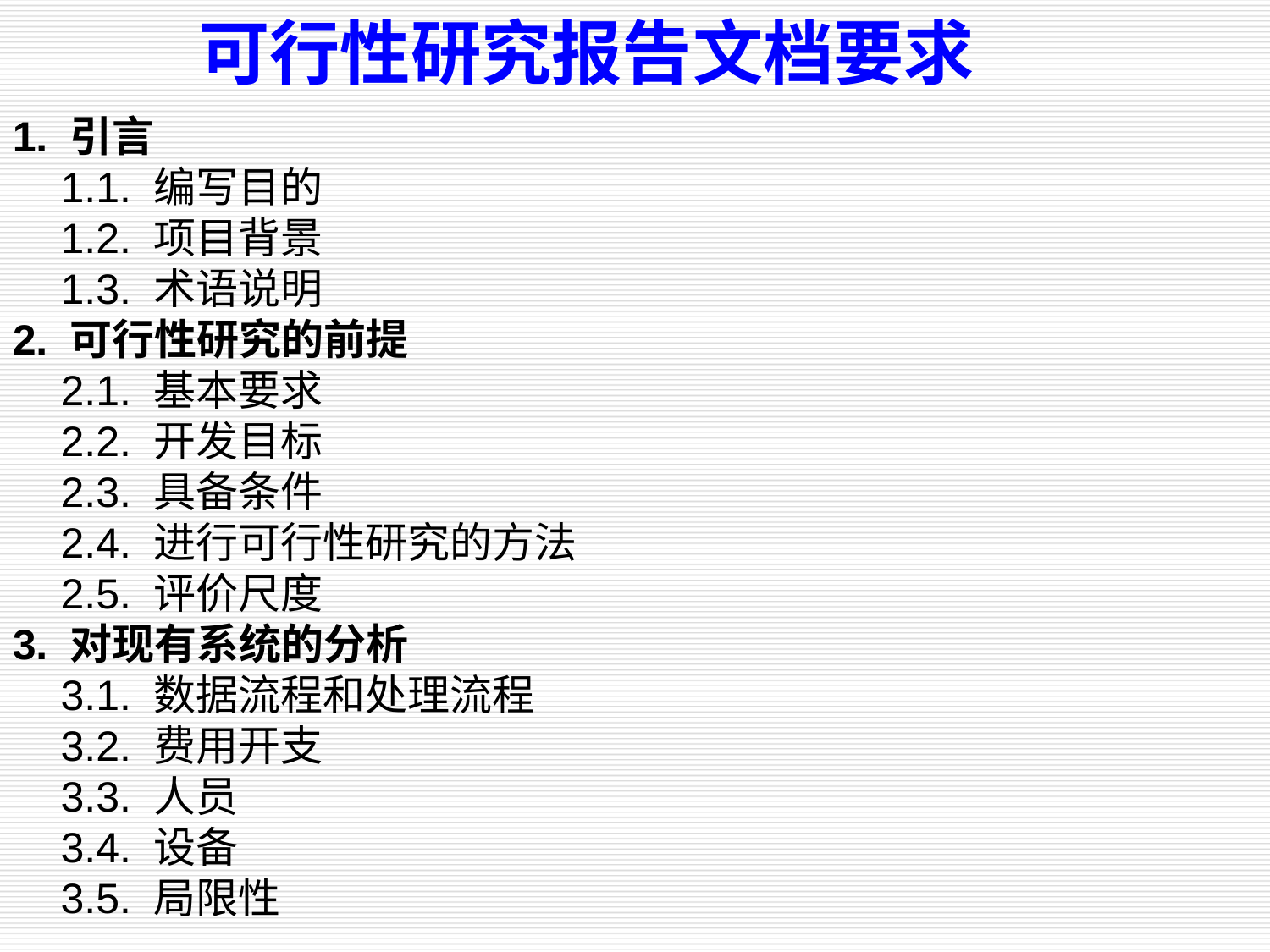

可行性研究报告文档要求
1. 引言
    1.1. 编写目的
    1.2. 项目背景
    1.3. 术语说明
2. 可行性研究的前提
    2.1. 基本要求
    2.2. 开发目标
    2.3. 具备条件
    2.4. 进行可行性研究的方法
    2.5. 评价尺度
3. 对现有系统的分析
    3.1. 数据流程和处理流程
    3.2. 费用开支
    3.3. 人员
    3.4. 设备
    3.5. 局限性